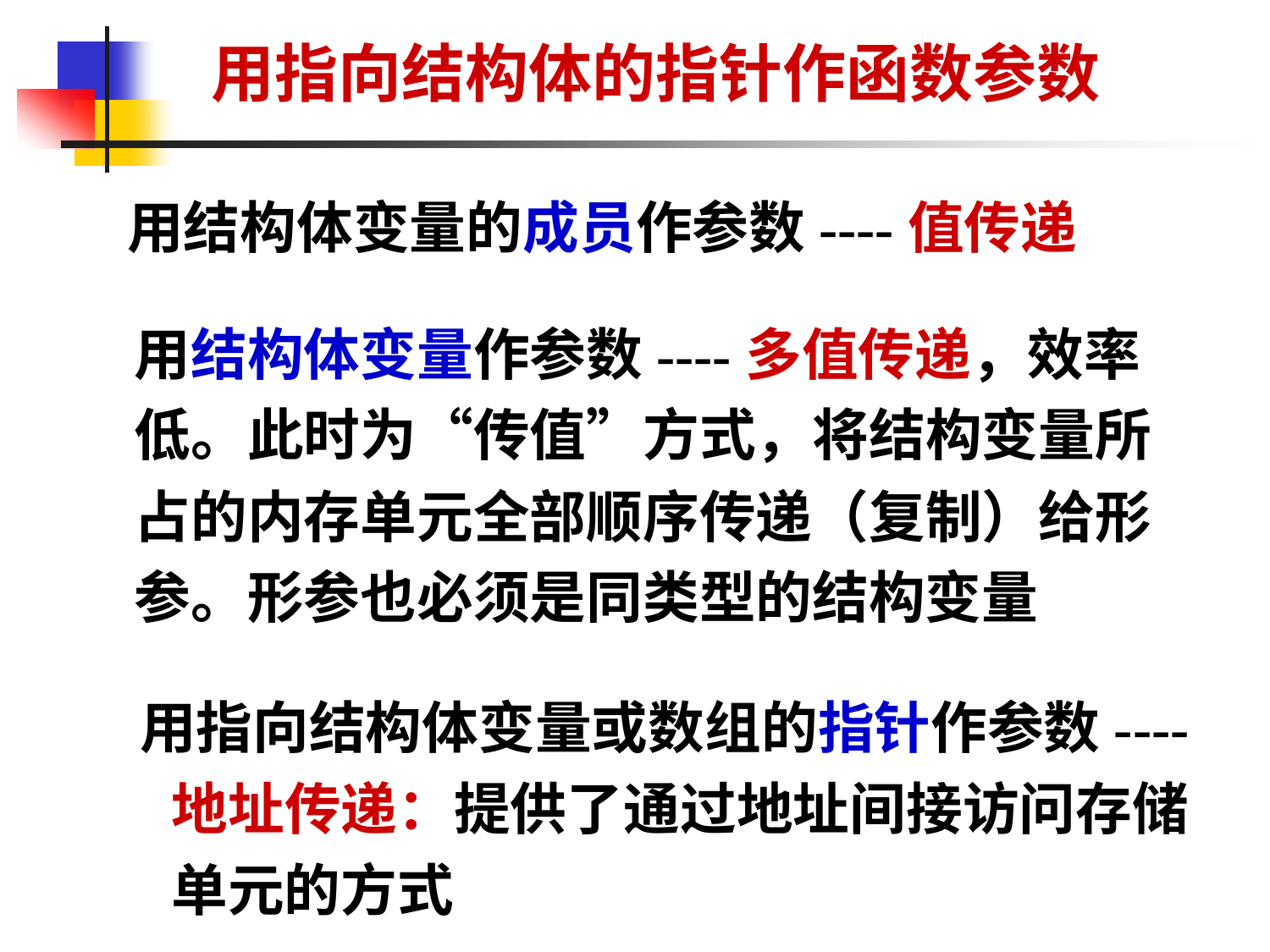

用指向结构体的指针作函数参数
 用结构体变量的成员作参数----值传递
用结构体变量作参数----多值传递，效率低。此时为“传值”方式，将结构变量所占的内存单元全部顺序传递（复制）给形参。形参也必须是同类型的结构变量
用指向结构体变量或数组的指针作参数----地址传递：提供了通过地址间接访问存储单元的方式